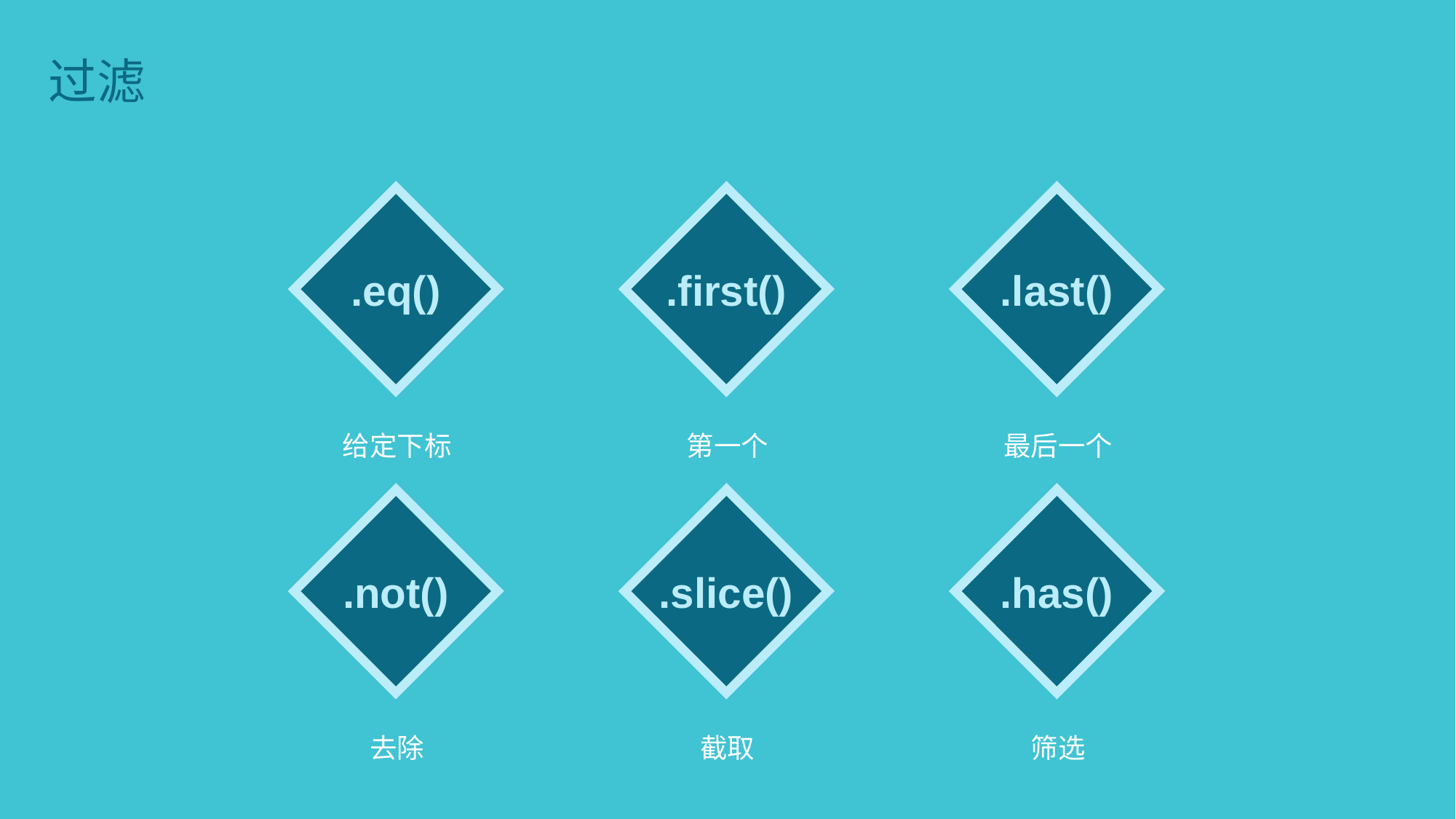

过滤
.eq()
给定下标
.first()
第一个
.last()
最后一个
.not()
去除
.slice()
截取
.has()
筛选